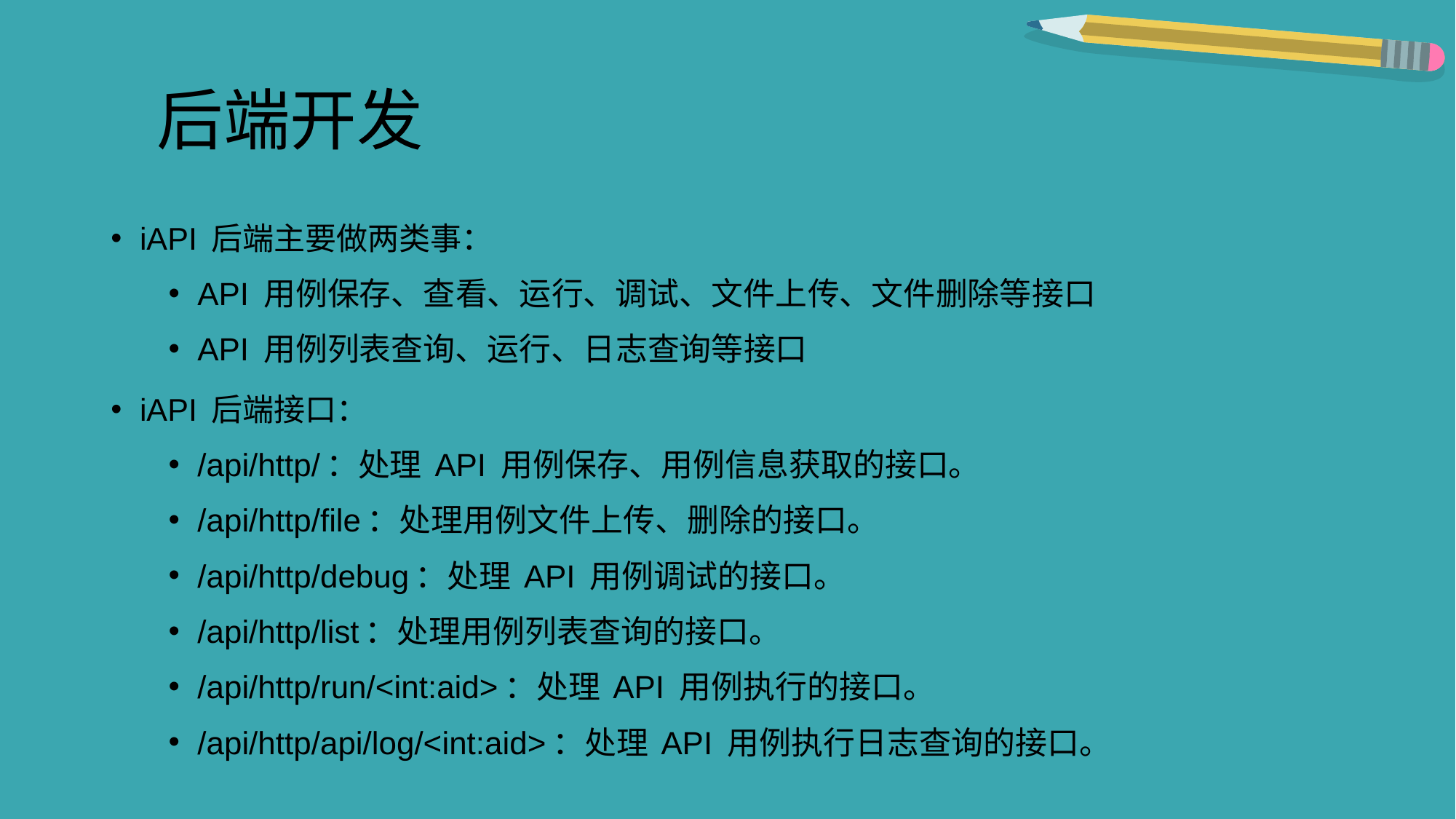

# 后端开发
iAPI 后端主要做两类事：
API 用例保存、查看、运行、调试、文件上传、文件删除等接口
API 用例列表查询、运行、日志查询等接口
iAPI 后端接口：
/api/http/：处理 API 用例保存、用例信息获取的接口。
/api/http/file：处理用例文件上传、删除的接口。
/api/http/debug：处理 API 用例调试的接口。
/api/http/list：处理用例列表查询的接口。
/api/http/run/<int:aid>：处理 API 用例执行的接口。
/api/http/api/log/<int:aid>：处理 API 用例执行日志查询的接口。